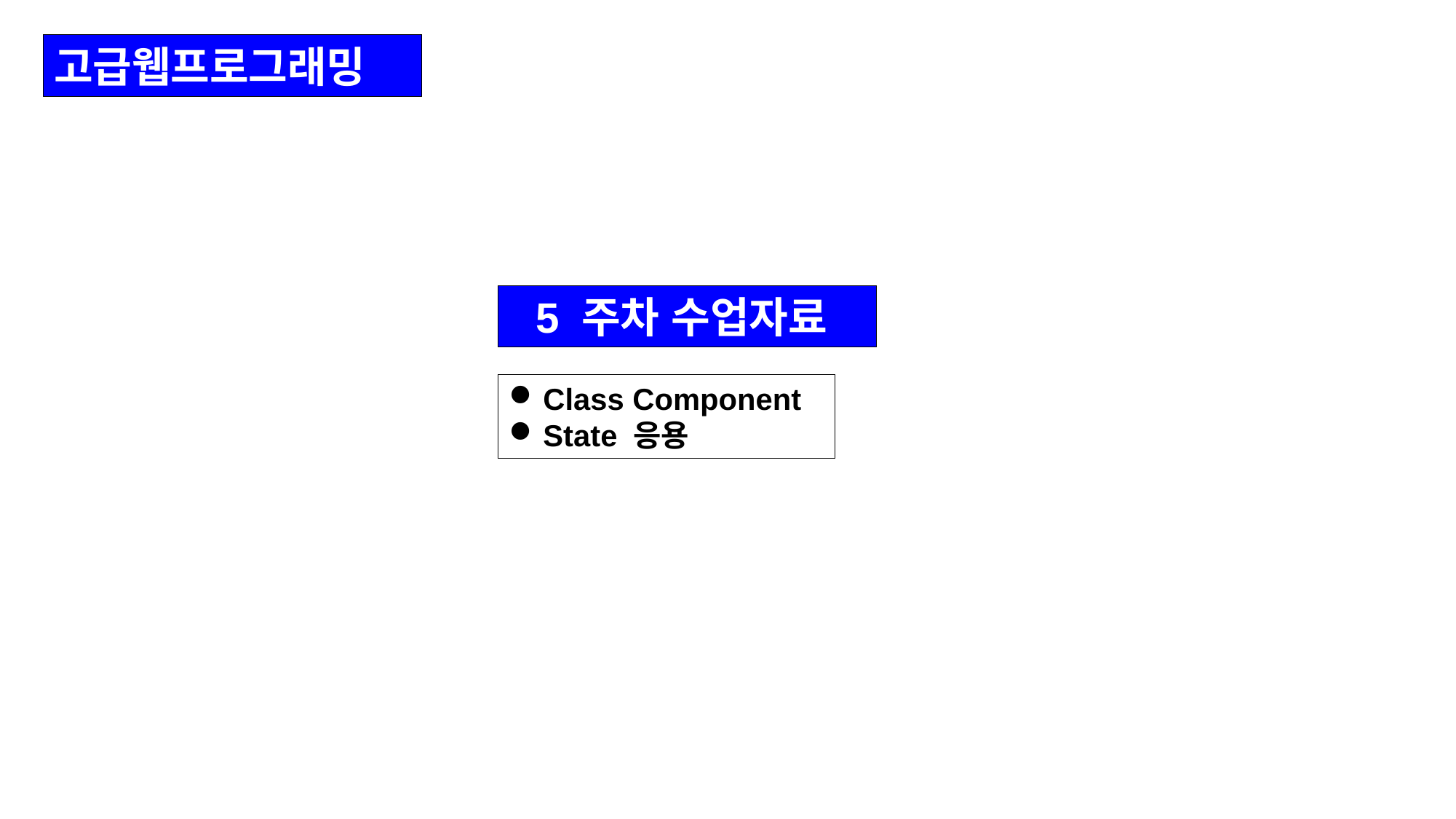

고급웹프로그래밍
5 주차 수업자료
Class Component
State 응용